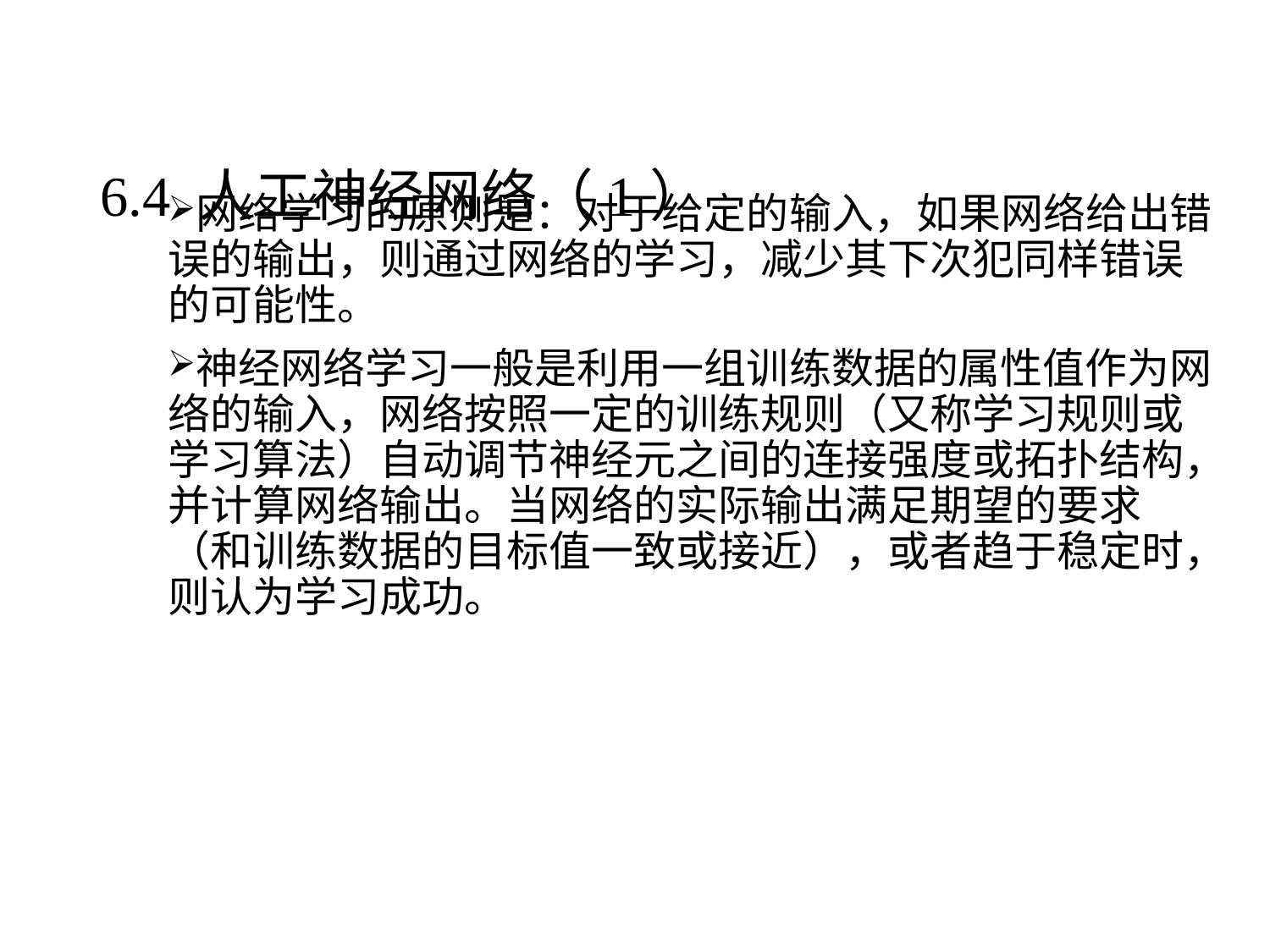

# 6.4 人工神经网络（1）
网络学习的原则是：对于给定的输入，如果网络给出错误的输出，则通过网络的学习，减少其下次犯同样错误的可能性。
神经网络学习一般是利用一组训练数据的属性值作为网络的输入，网络按照一定的训练规则（又称学习规则或学习算法）自动调节神经元之间的连接强度或拓扑结构，并计算网络输出。当网络的实际输出满足期望的要求（和训练数据的目标值一致或接近），或者趋于稳定时，则认为学习成功。